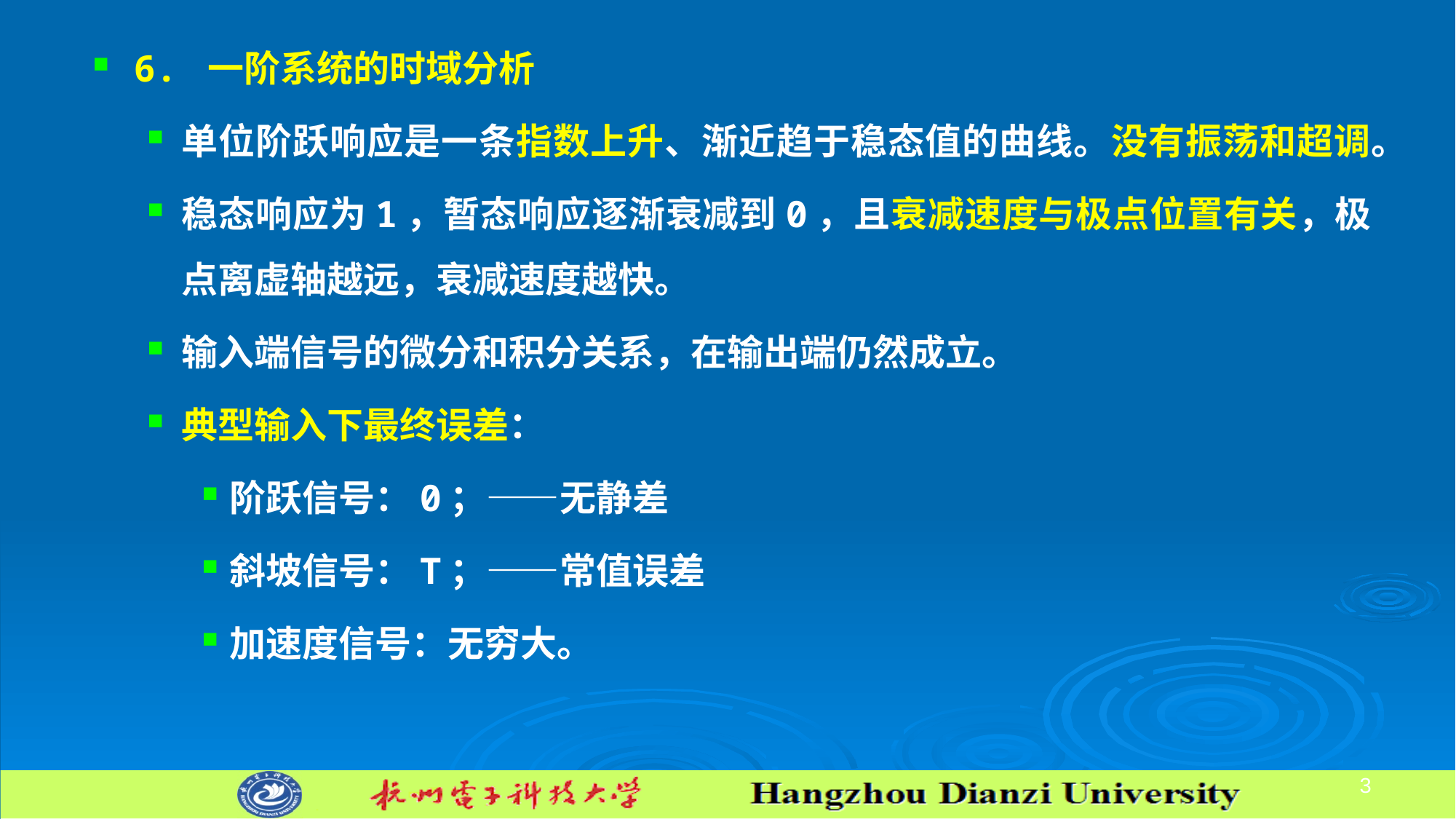

6. 一阶系统的时域分析
单位阶跃响应是一条指数上升、渐近趋于稳态值的曲线。没有振荡和超调。
稳态响应为1，暂态响应逐渐衰减到0，且衰减速度与极点位置有关，极点离虚轴越远，衰减速度越快。
输入端信号的微分和积分关系，在输出端仍然成立。
典型输入下最终误差：
阶跃信号：0；——无静差
斜坡信号：T；——常值误差
加速度信号：无穷大。

3